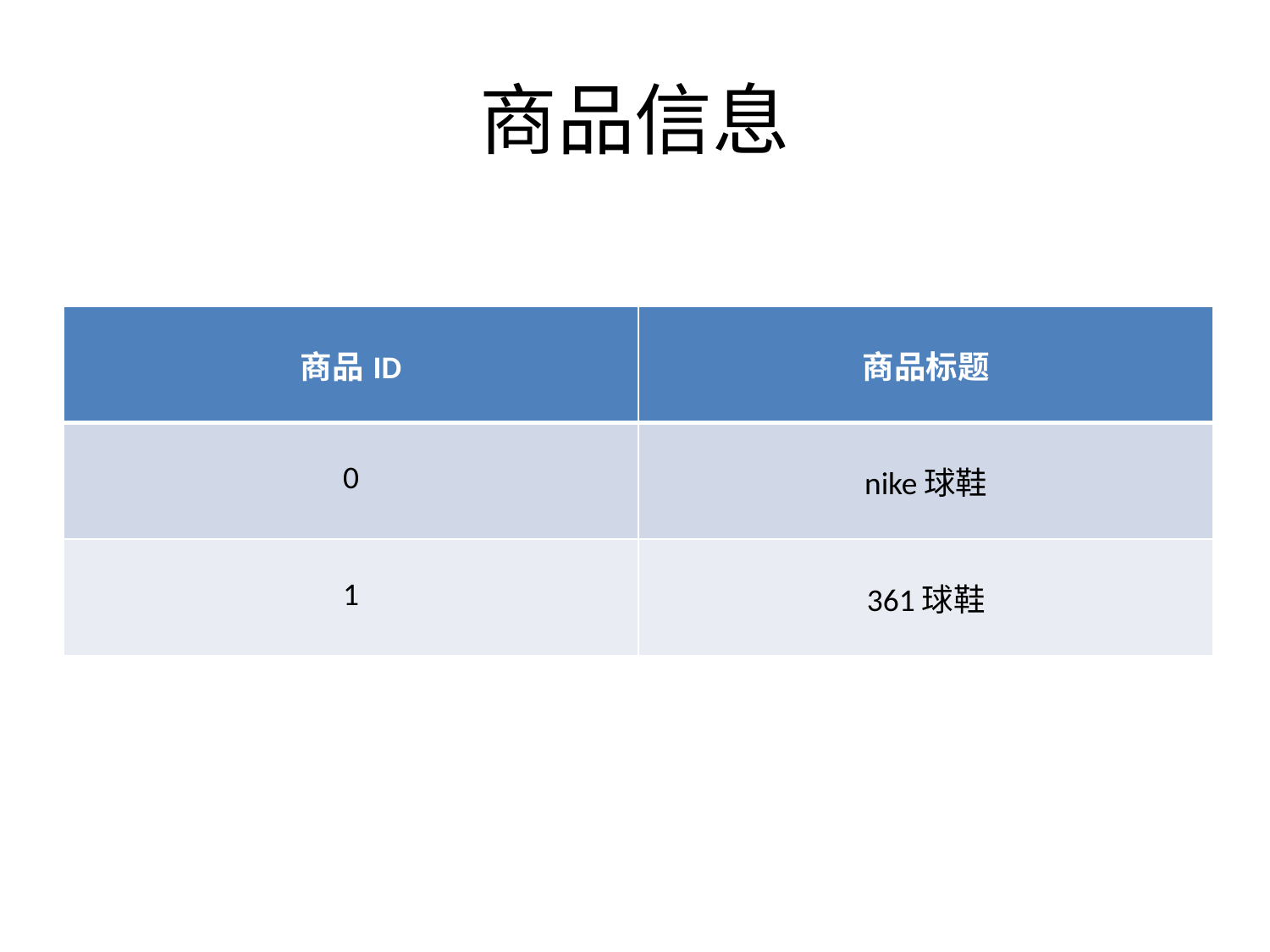

# 商品信息
| 商品ID | 商品标题 |
| --- | --- |
| 0 | nike球鞋 |
| 1 | 361球鞋 |